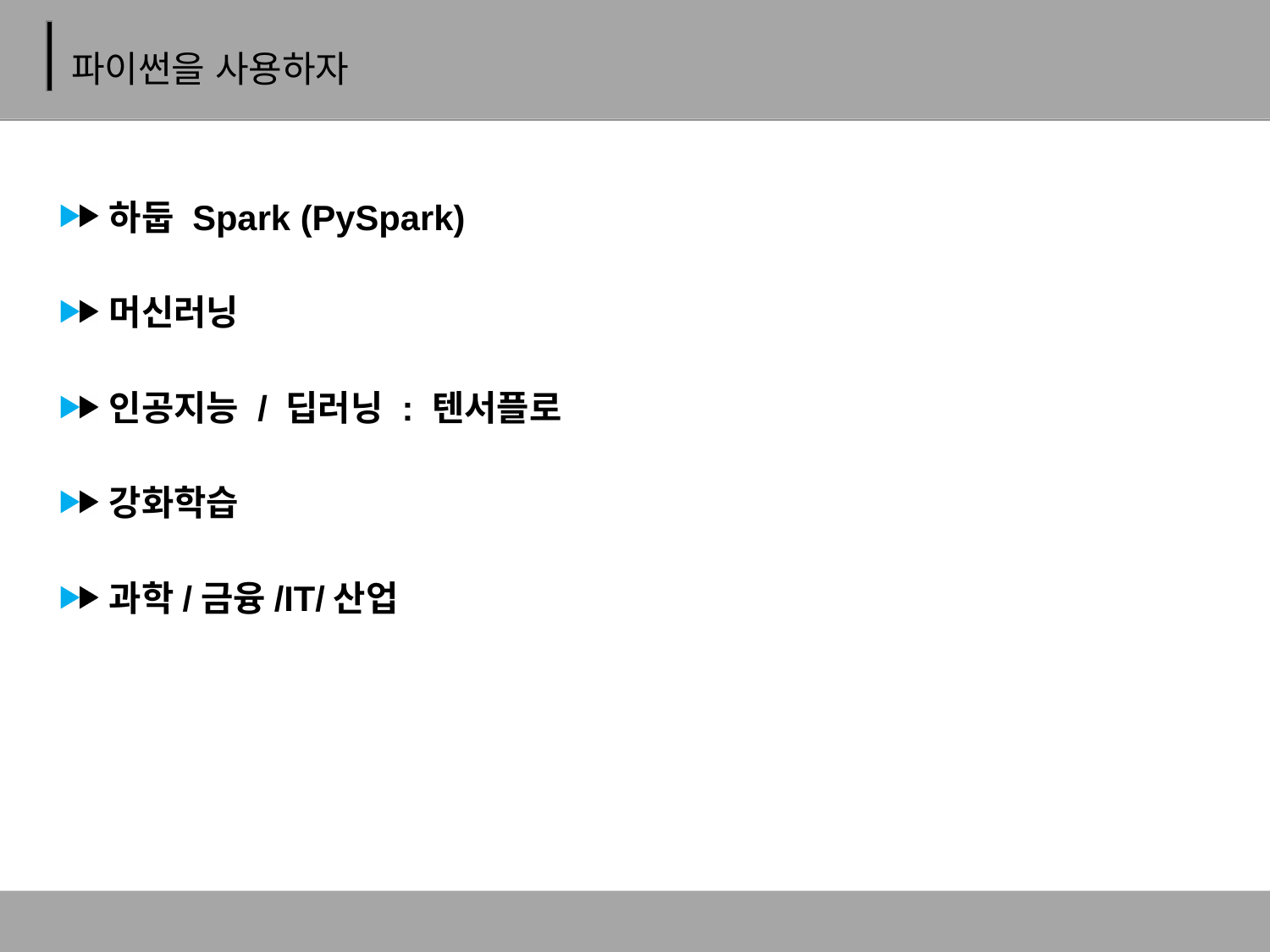

# 파이썬을 사용하자
하둡 Spark (PySpark)
머신러닝
인공지능 / 딥러닝 : 텐서플로
강화학습
과학/금융/IT/산업